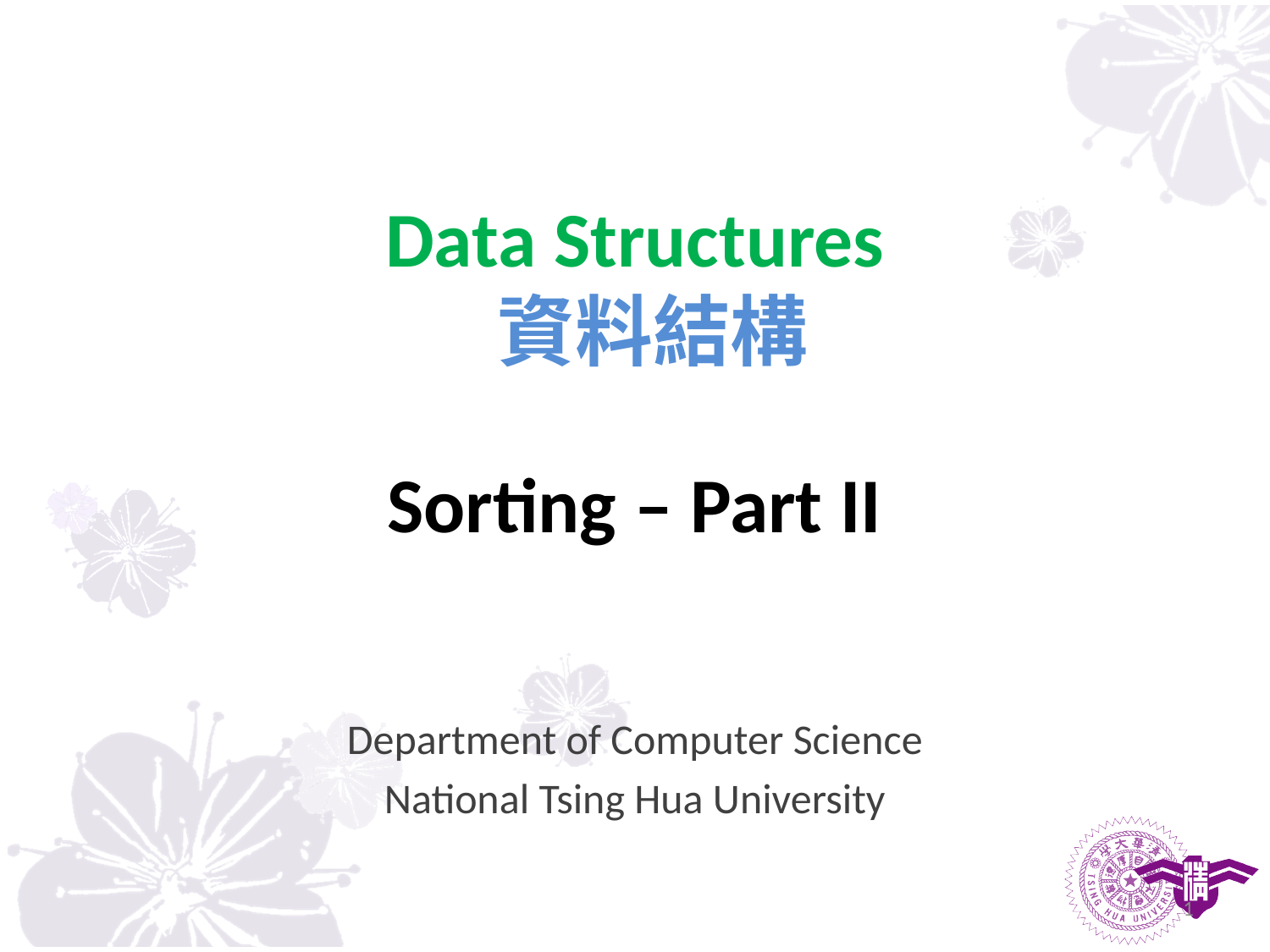

# Data Structures 資料結構
Sorting – Part II
Department of Computer Science
National Tsing Hua University
1